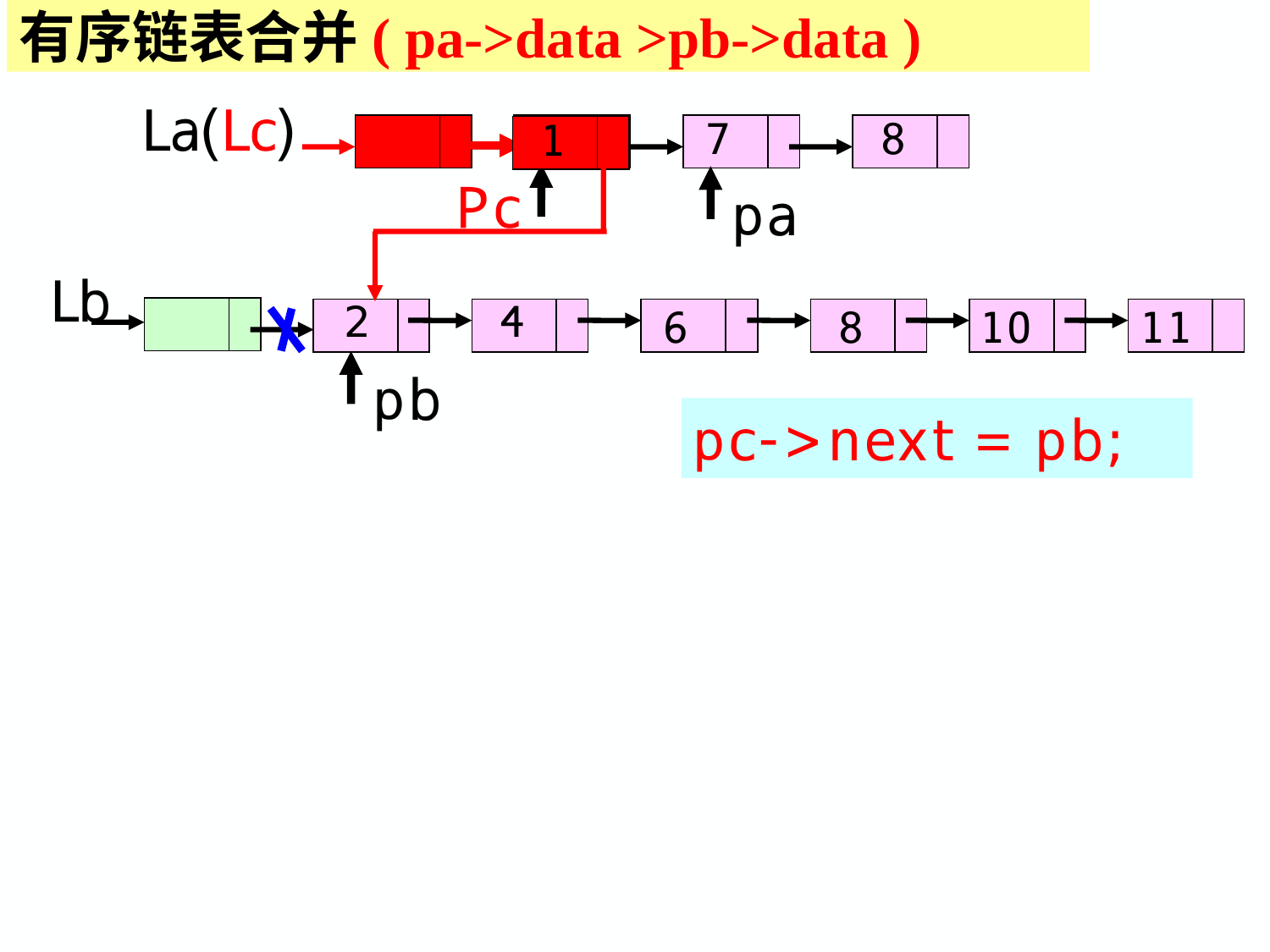

有序链表合并( pa->data >pb->data )
La(Lc)
1
7
8
1

Pc

pa
Lb

2
4
6
8
10
11

pb
pc->next = pb;